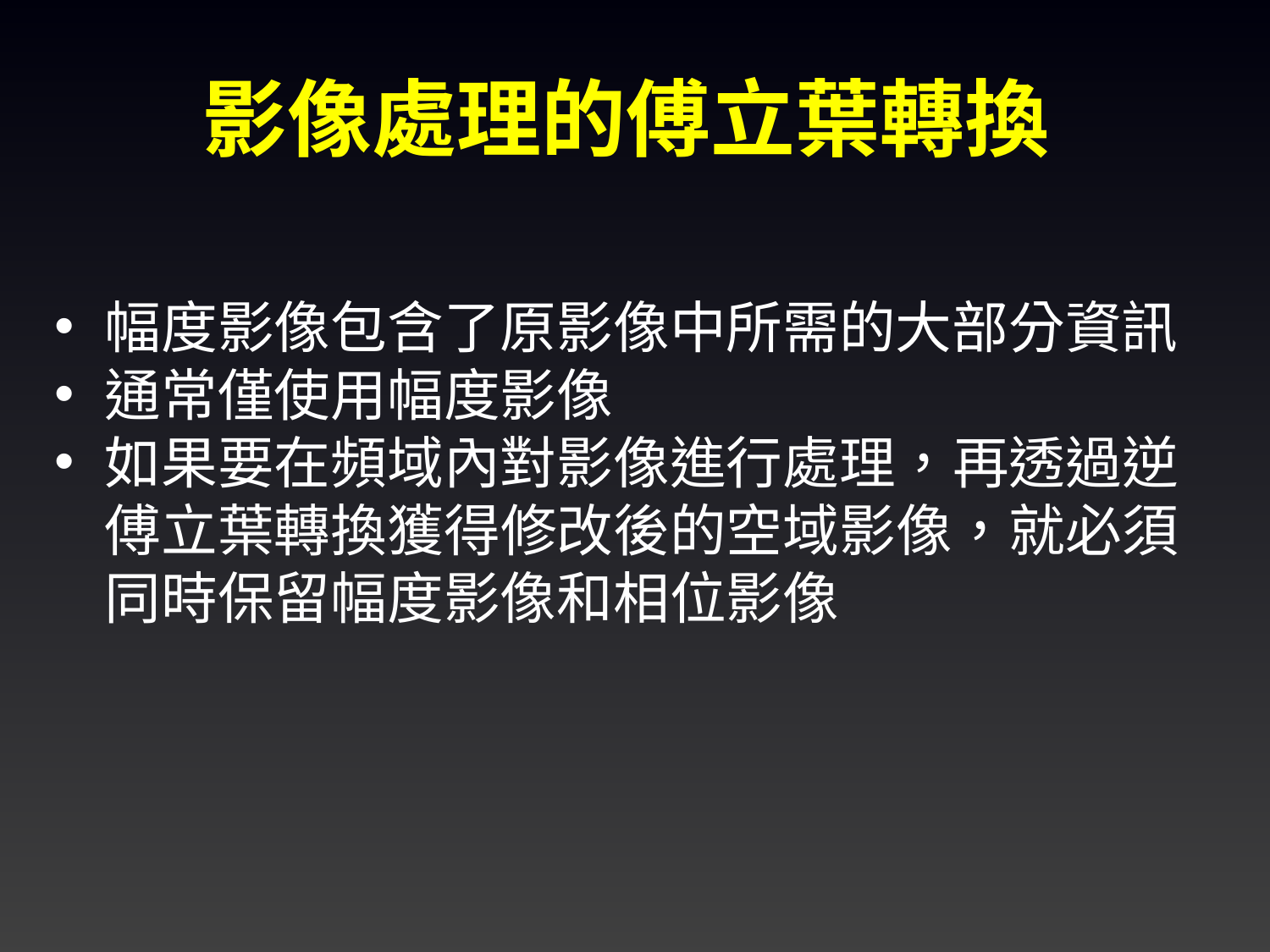

影像處理的傅立葉轉換
幅度影像包含了原影像中所需的大部分資訊
通常僅使用幅度影像
如果要在頻域內對影像進行處理，再透過逆傅立葉轉換獲得修改後的空域影像，就必須同時保留幅度影像和相位影像